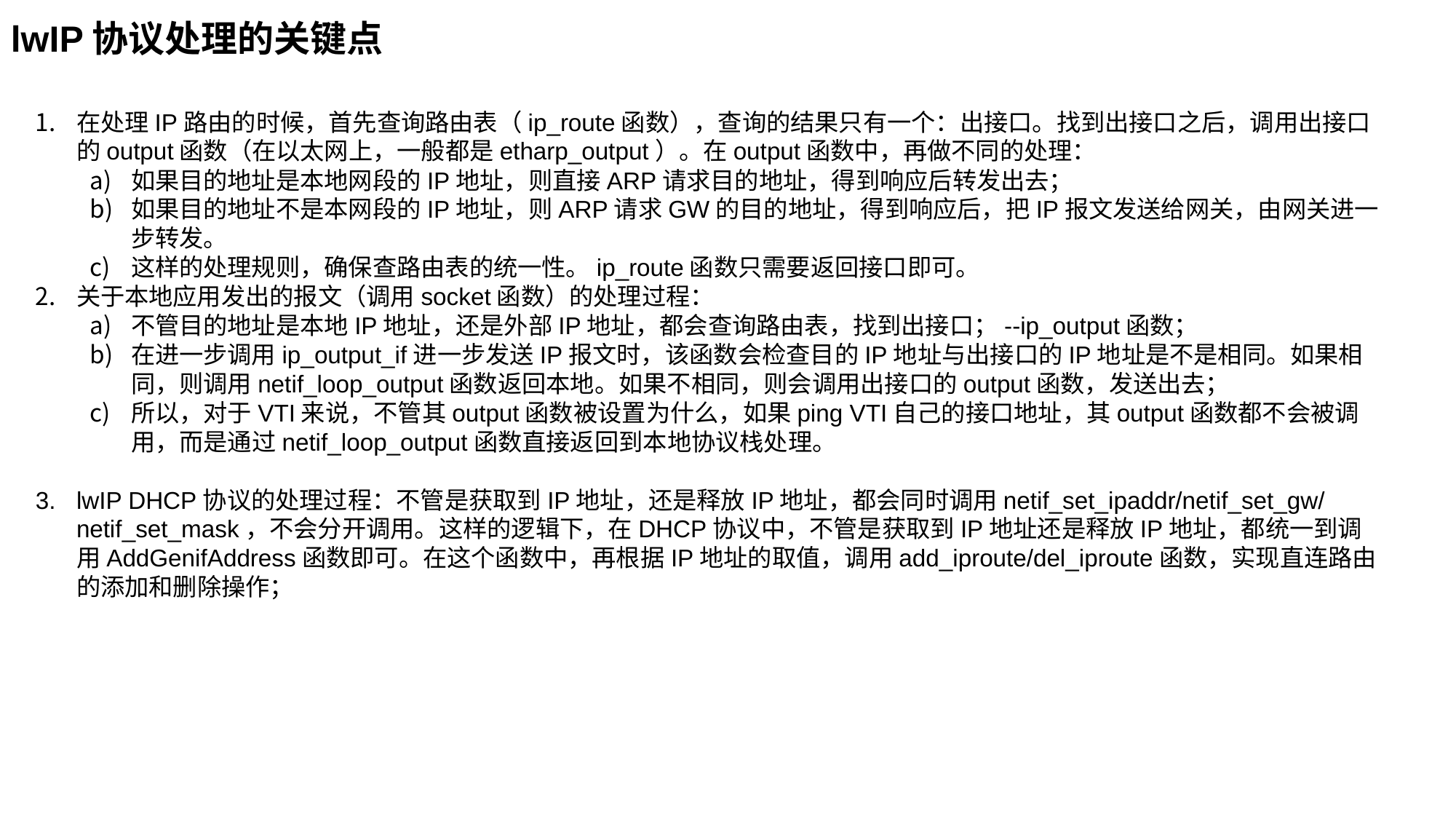

lwIP协议处理的关键点
在处理IP路由的时候，首先查询路由表（ip_route函数），查询的结果只有一个：出接口。找到出接口之后，调用出接口的output函数（在以太网上，一般都是etharp_output）。在output函数中，再做不同的处理：
如果目的地址是本地网段的IP地址，则直接ARP请求目的地址，得到响应后转发出去；
如果目的地址不是本网段的IP地址，则ARP请求GW的目的地址，得到响应后，把IP报文发送给网关，由网关进一步转发。
这样的处理规则，确保查路由表的统一性。ip_route函数只需要返回接口即可。
关于本地应用发出的报文（调用socket函数）的处理过程：
不管目的地址是本地IP地址，还是外部IP地址，都会查询路由表，找到出接口；--ip_output函数；
在进一步调用ip_output_if进一步发送IP报文时，该函数会检查目的IP地址与出接口的IP地址是不是相同。如果相同，则调用netif_loop_output函数返回本地。如果不相同，则会调用出接口的output函数，发送出去；
所以，对于VTI来说，不管其output函数被设置为什么，如果ping VTI自己的接口地址，其output函数都不会被调用，而是通过netif_loop_output函数直接返回到本地协议栈处理。

lwIP DHCP协议的处理过程：不管是获取到IP地址，还是释放IP地址，都会同时调用netif_set_ipaddr/netif_set_gw/netif_set_mask，不会分开调用。这样的逻辑下，在DHCP协议中，不管是获取到IP地址还是释放IP地址，都统一到调用AddGenifAddress函数即可。在这个函数中，再根据IP地址的取值，调用add_iproute/del_iproute函数，实现直连路由的添加和删除操作；